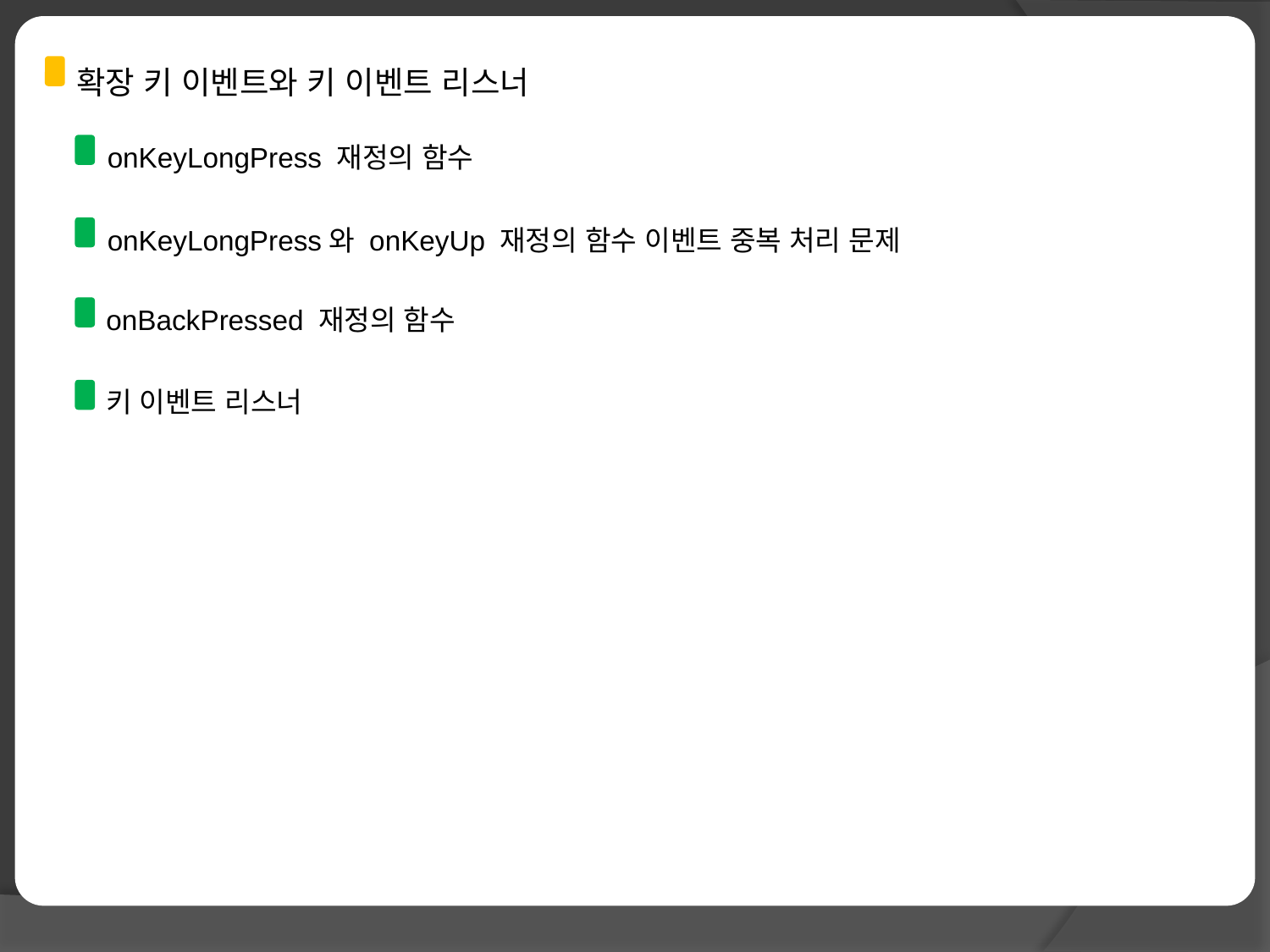

확장 키 이벤트와 키 이벤트 리스너
onKeyLongPress 재정의 함수

onKeyLongPress와 onKeyUp 재정의 함수 이벤트 중복 처리 문제

onBackPressed 재정의 함수

키 이벤트 리스너